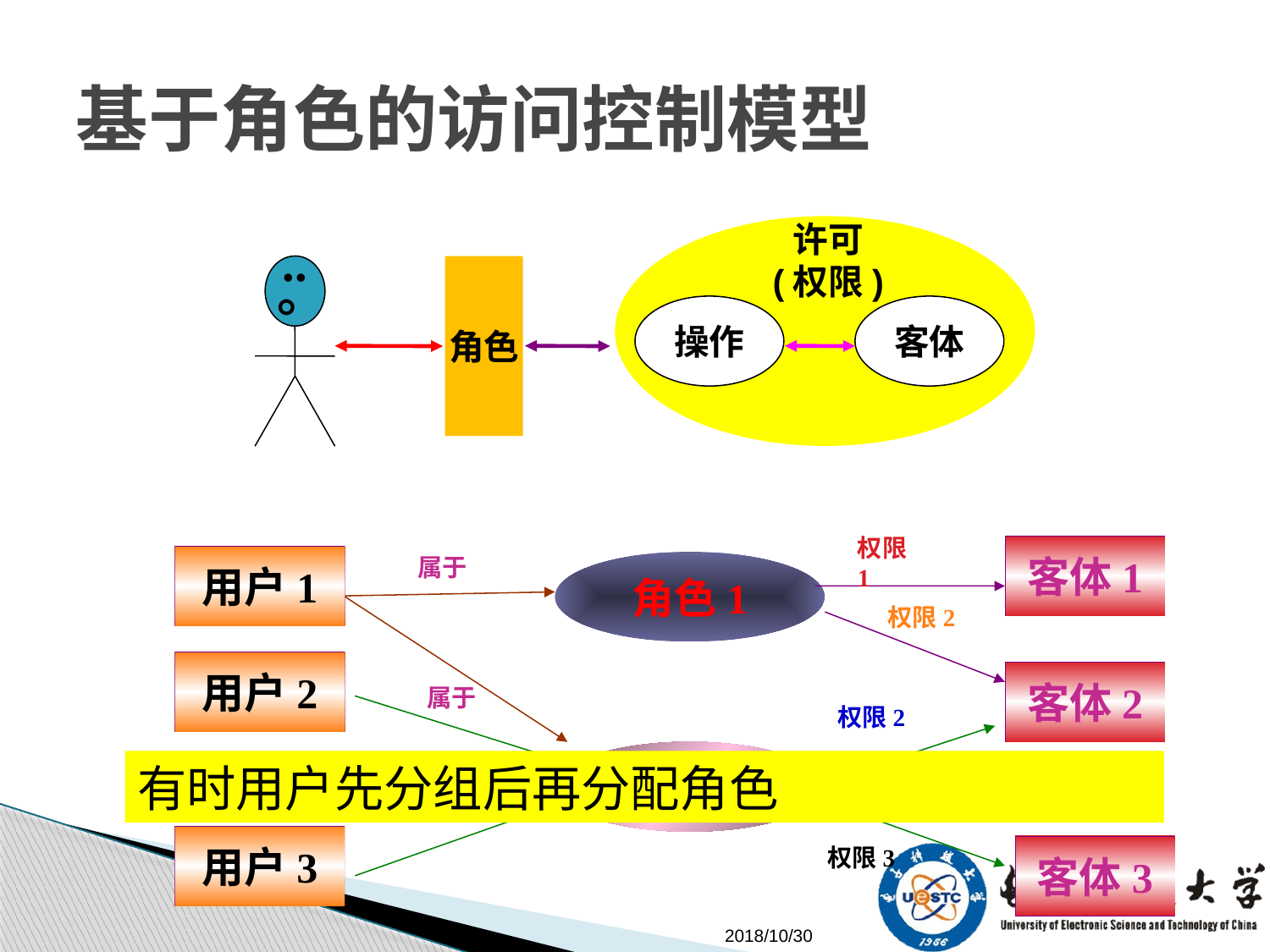

# 基于角色的访问控制模型

许可
(权限)
操作
客体

..

。

角色

权限1
客体1
用户1
属于
角色1

权限2

用户2
客体2
属于

权限2

角色2
有时用户先分组后再分配角色
属于

用户3
权限3
客体3
2018/10/30